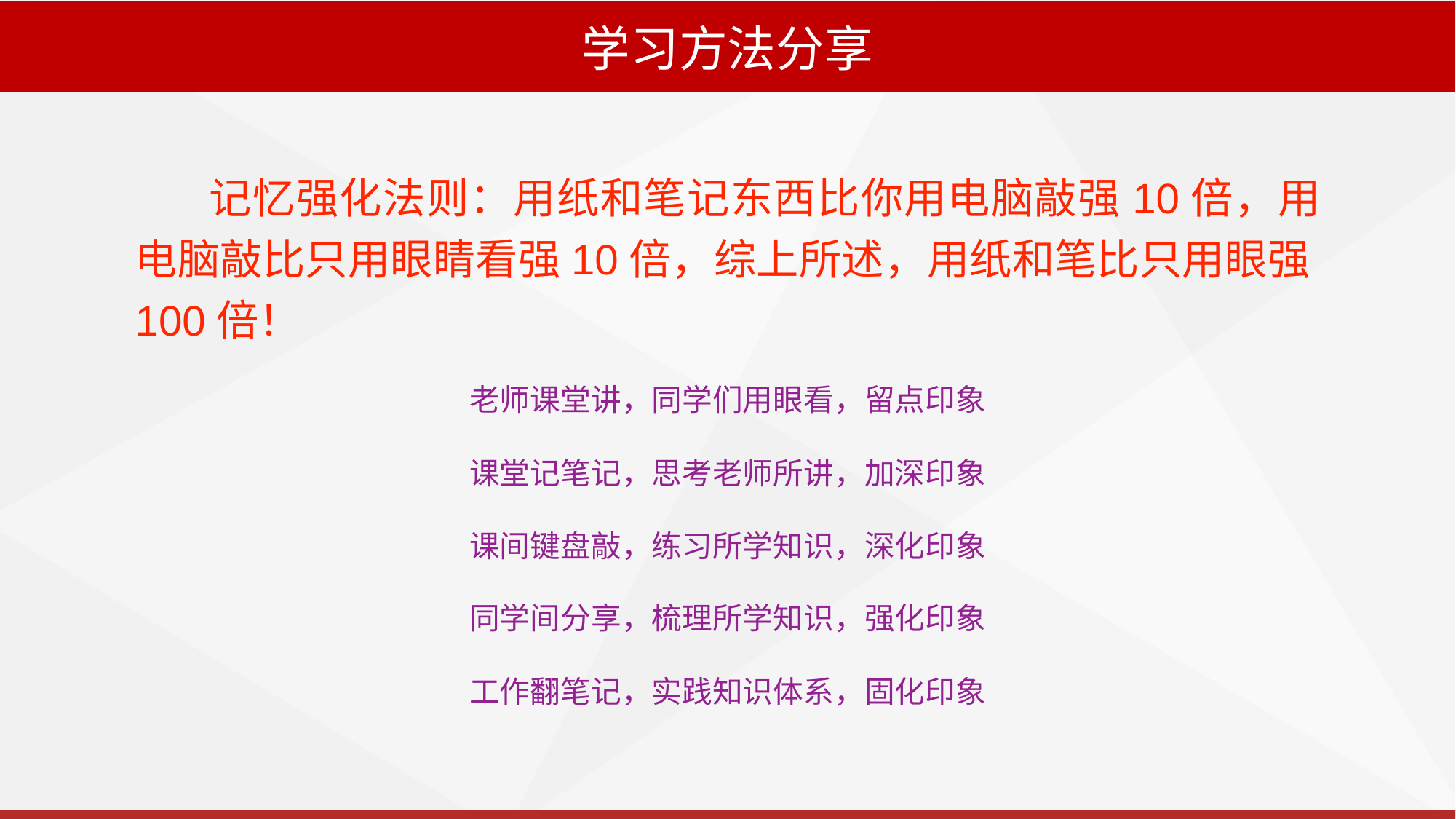

学习方法分享
      记忆强化法则：用纸和笔记东西比你用电脑敲强10倍，用电脑敲比只用眼睛看强10倍，综上所述，用纸和笔比只用眼强100倍！
老师课堂讲，同学们用眼看，留点印象
课堂记笔记，思考老师所讲，加深印象
课间键盘敲，练习所学知识，深化印象
同学间分享，梳理所学知识，强化印象
工作翻笔记，实践知识体系，固化印象